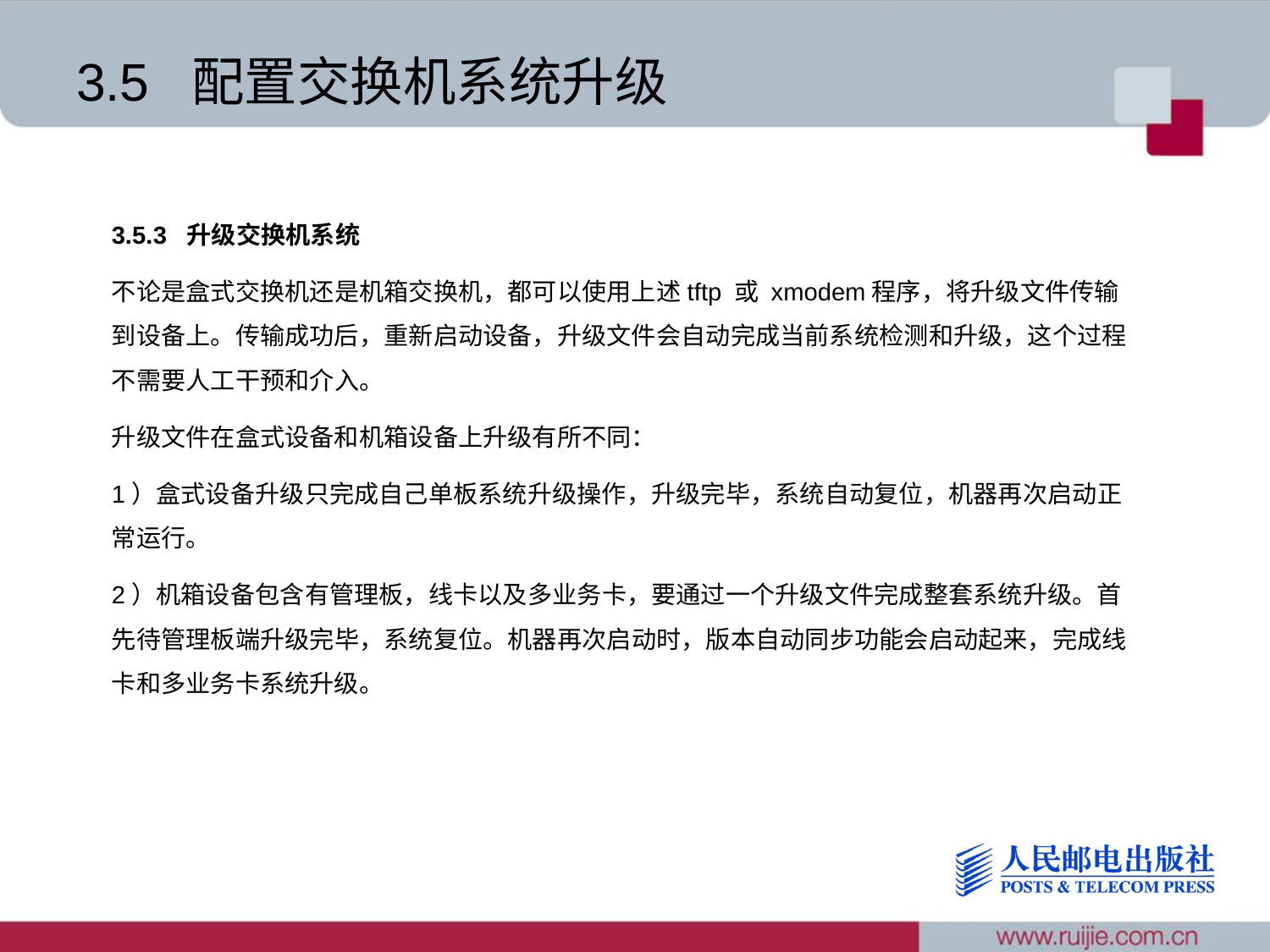

# 3.5  配置交换机系统升级
3.5.3  升级交换机系统
不论是盒式交换机还是机箱交换机，都可以使用上述tftp 或 xmodem程序，将升级文件传输到设备上。传输成功后，重新启动设备，升级文件会自动完成当前系统检测和升级，这个过程不需要人工干预和介入。
升级文件在盒式设备和机箱设备上升级有所不同：
1）盒式设备升级只完成自己单板系统升级操作，升级完毕，系统自动复位，机器再次启动正常运行。
2）机箱设备包含有管理板，线卡以及多业务卡，要通过一个升级文件完成整套系统升级。首先待管理板端升级完毕，系统复位。机器再次启动时，版本自动同步功能会启动起来，完成线卡和多业务卡系统升级。